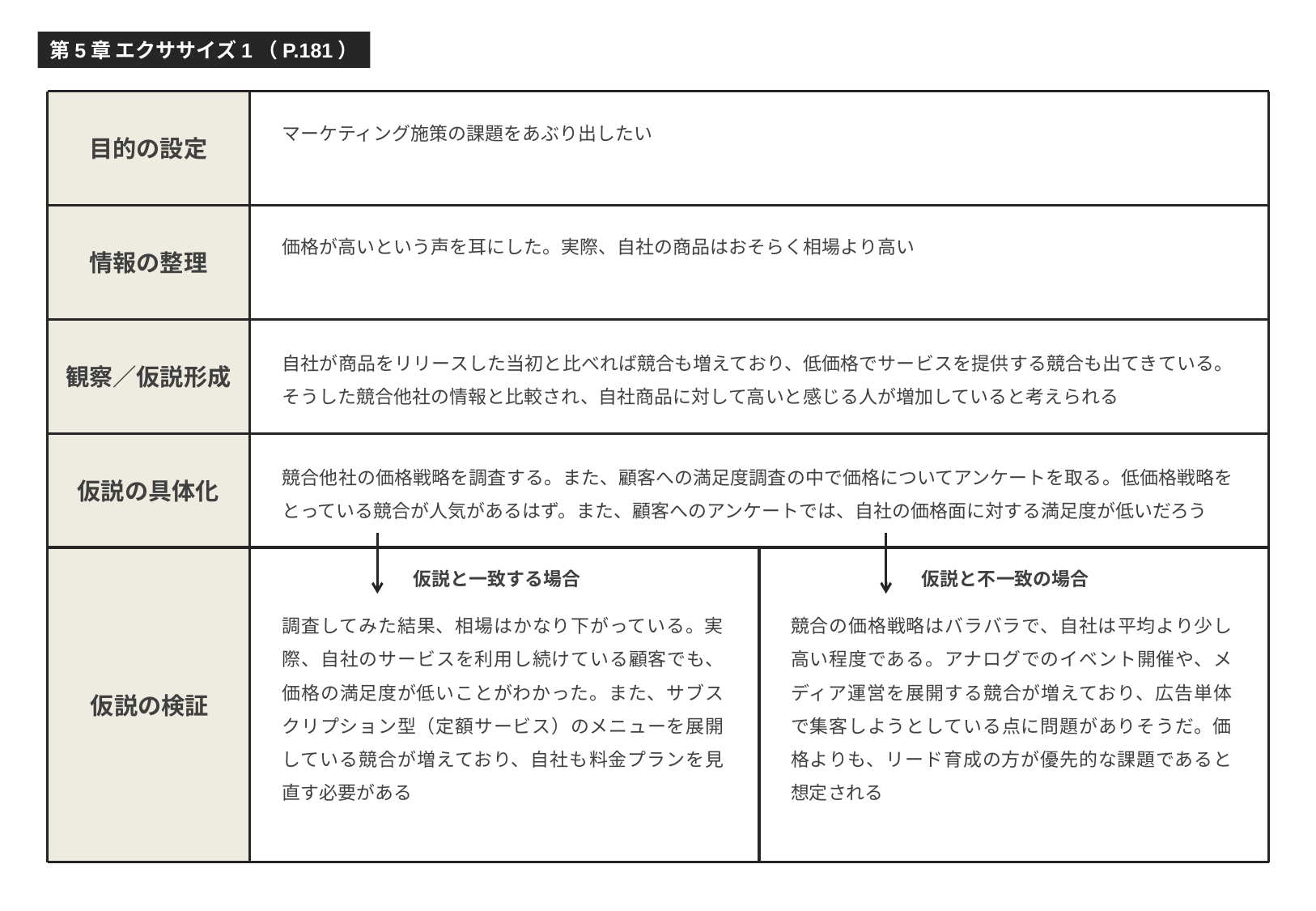

第5章 エクササイズ1（P.181）

マーケティング施策の課題をあぶり出したい
目的の設定
価格が高いという声を耳にした。実際、自社の商品はおそらく相場より高い
情報の整理
自社が商品をリリースした当初と比べれば競合も増えており、低価格でサービスを提供する競合も出てきている。そうした競合他社の情報と比較され、自社商品に対して高いと感じる人が増加していると考えられる
観察／仮説形成
競合他社の価格戦略を調査する。また、顧客への満足度調査の中で価格についてアンケートを取る。低価格戦略をとっている競合が人気があるはず。また、顧客へのアンケートでは、自社の価格面に対する満足度が低いだろう
仮説の具体化
仮説と一致する場合
仮説と不一致の場合
調査してみた結果、相場はかなり下がっている。実際、自社のサービスを利用し続けている顧客でも、価格の満足度が低いことがわかった。また、サブスクリプション型（定額サービス）のメニューを展開している競合が増えており、自社も料金プランを見直す必要がある
競合の価格戦略はバラバラで、自社は平均より少し高い程度である。アナログでのイベント開催や、メディア運営を展開する競合が増えており、広告単体で集客しようとしている点に問題がありそうだ。価格よりも、リード育成の方が優先的な課題であると想定される
仮説の検証